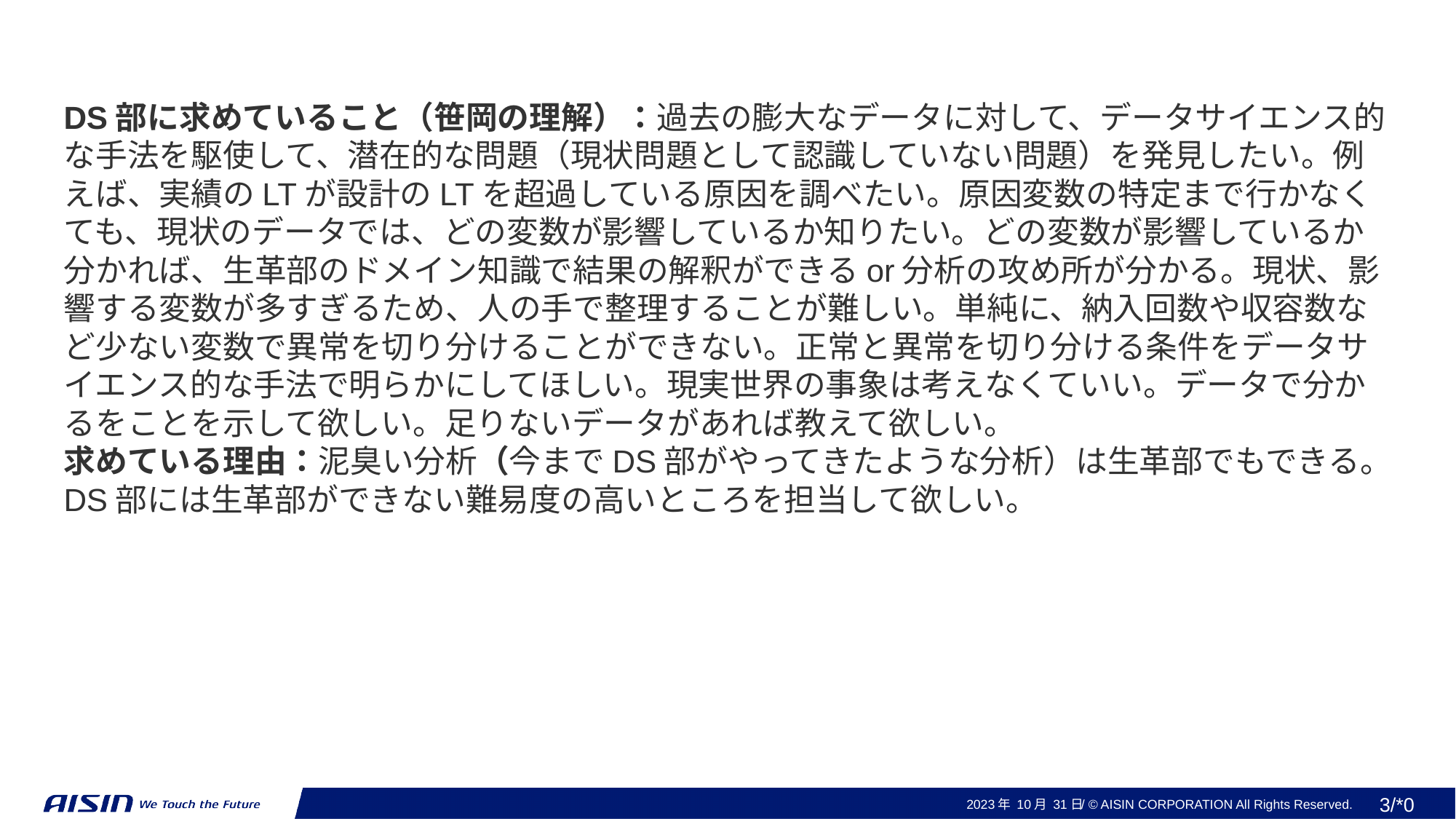

DS部に求めていること（笹岡の理解）：過去の膨大なデータに対して、データサイエンス的な手法を駆使して、潜在的な問題（現状問題として認識していない問題）を発見したい。例えば、実績のLTが設計のLTを超過している原因を調べたい。原因変数の特定まで行かなくても、現状のデータでは、どの変数が影響しているか知りたい。どの変数が影響しているか分かれば、生革部のドメイン知識で結果の解釈ができるor分析の攻め所が分かる。現状、影響する変数が多すぎるため、人の手で整理することが難しい。単純に、納入回数や収容数など少ない変数で異常を切り分けることができない。正常と異常を切り分ける条件をデータサイエンス的な手法で明らかにしてほしい。現実世界の事象は考えなくていい。データで分かるをことを示して欲しい。足りないデータがあれば教えて欲しい。
求めている理由：泥臭い分析（今までDS部がやってきたような分析）は生革部でもできる。DS部には生革部ができない難易度の高いところを担当して欲しい。

2023年 10月 31日